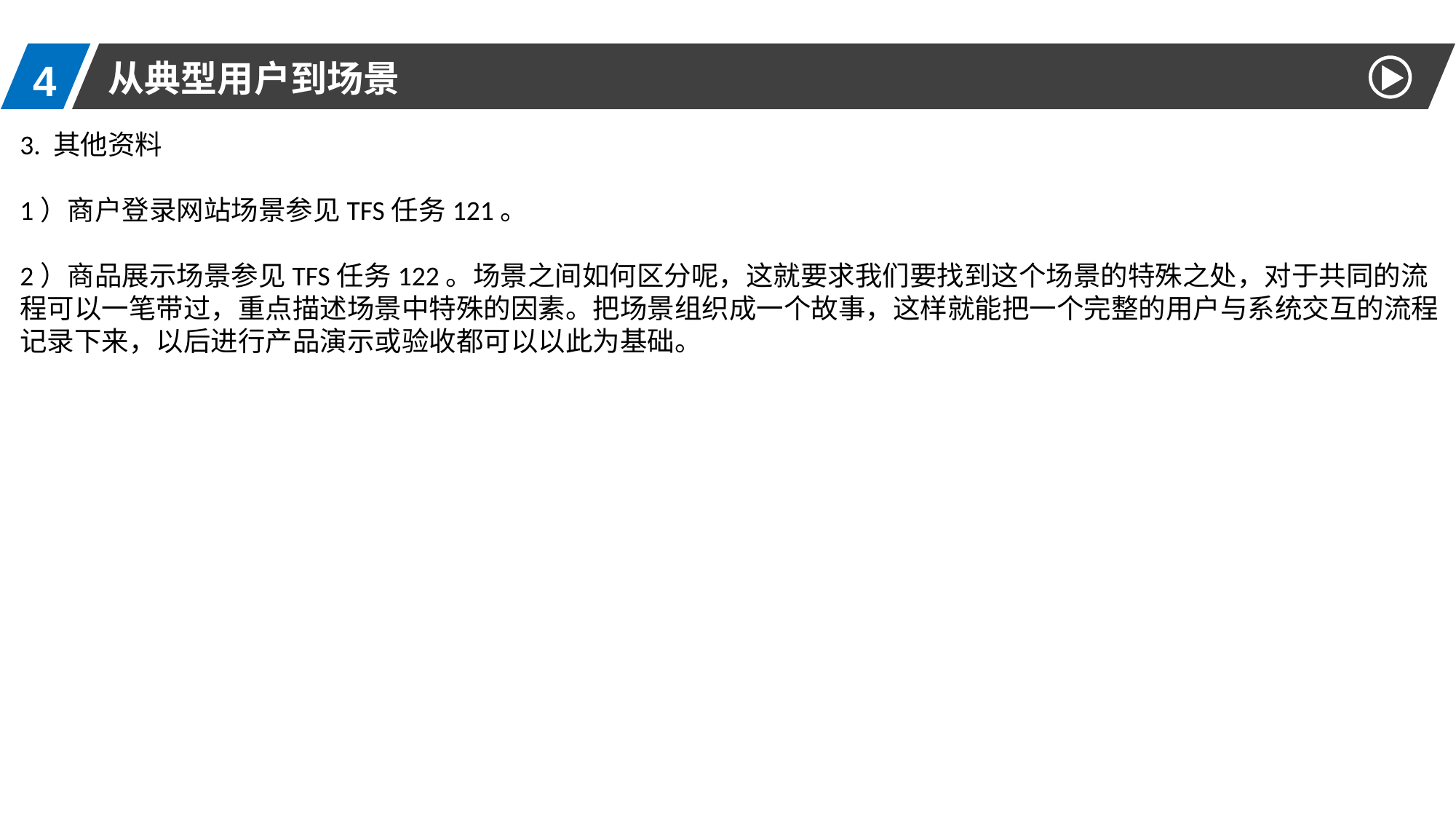

4
从典型用户到场景

3. 其他资料

1）商户登录网站场景参见TFS任务121。

2）商品展示场景参见TFS任务122。场景之间如何区分呢，这就要求我们要找到这个场景的特殊之处，对于共同的流程可以一笔带过，重点描述场景中特殊的因素。把场景组织成一个故事，这样就能把一个完整的用户与系统交互的流程记录下来，以后进行产品演示或验收都可以以此为基础。